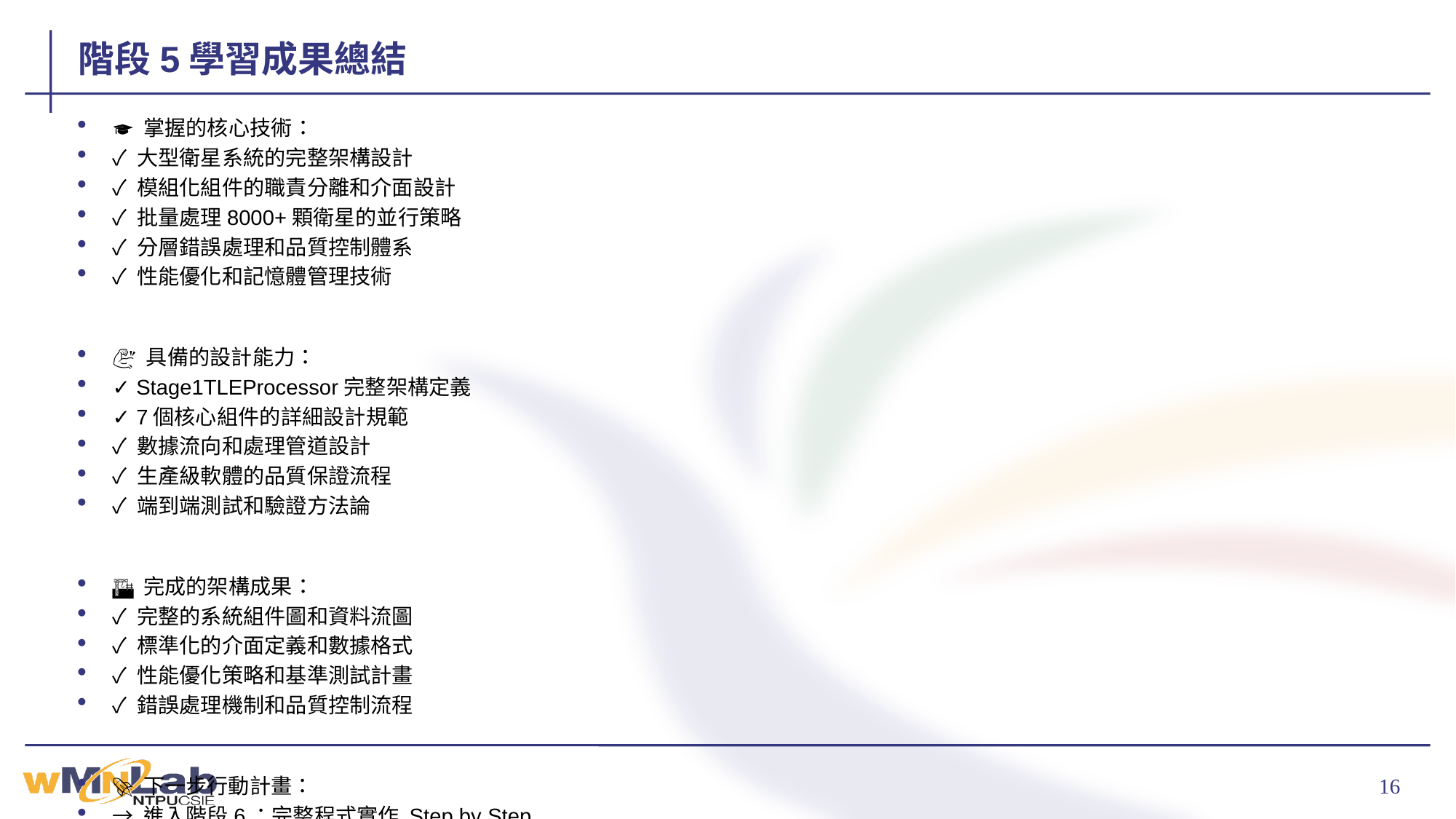

# 階段5學習成果總結
🎓 掌握的核心技術：
✓ 大型衛星系統的完整架構設計
✓ 模組化組件的職責分離和介面設計
✓ 批量處理8000+顆衛星的並行策略
✓ 分層錯誤處理和品質控制體系
✓ 性能優化和記憶體管理技術

💪 具備的設計能力：
✓ Stage1TLEProcessor完整架構定義
✓ 7個核心組件的詳細設計規範
✓ 數據流向和處理管道設計
✓ 生產級軟體的品質保證流程
✓ 端到端測試和驗證方法論

🏗️ 完成的架構成果：
✓ 完整的系統組件圖和資料流圖
✓ 標準化的介面定義和數據格式
✓ 性能優化策略和基準測試計畫
✓ 錯誤處理機制和品質控制流程

🚀 下一步行動計畫：
→ 進入階段6：完整程式實作 Step by Step
→ 將架構設計轉化為可執行的Python代碼
→ 實現每個組件的具體功能
→ 進行模組化開發和單元測試

⚡ 重要提醒：好的架構是成功實作的基礎！